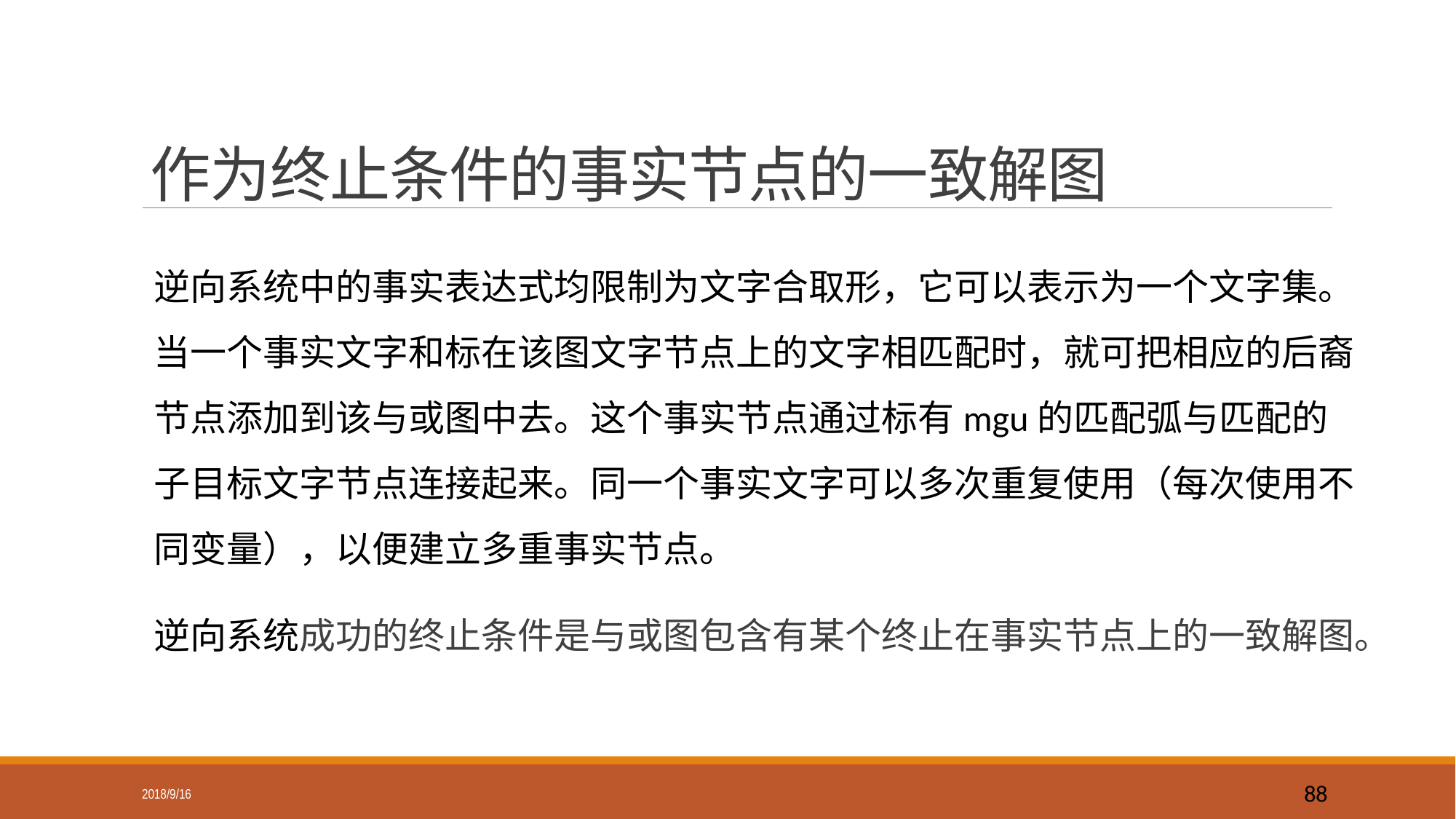

# 作为终止条件的事实节点的一致解图
逆向系统中的事实表达式均限制为文字合取形，它可以表示为一个文字集。当一个事实文字和标在该图文字节点上的文字相匹配时，就可把相应的后裔节点添加到该与或图中去。这个事实节点通过标有mgu的匹配弧与匹配的子目标文字节点连接起来。同一个事实文字可以多次重复使用（每次使用不同变量），以便建立多重事实节点。
逆向系统成功的终止条件是与或图包含有某个终止在事实节点上的一致解图。
2018/9/16
88